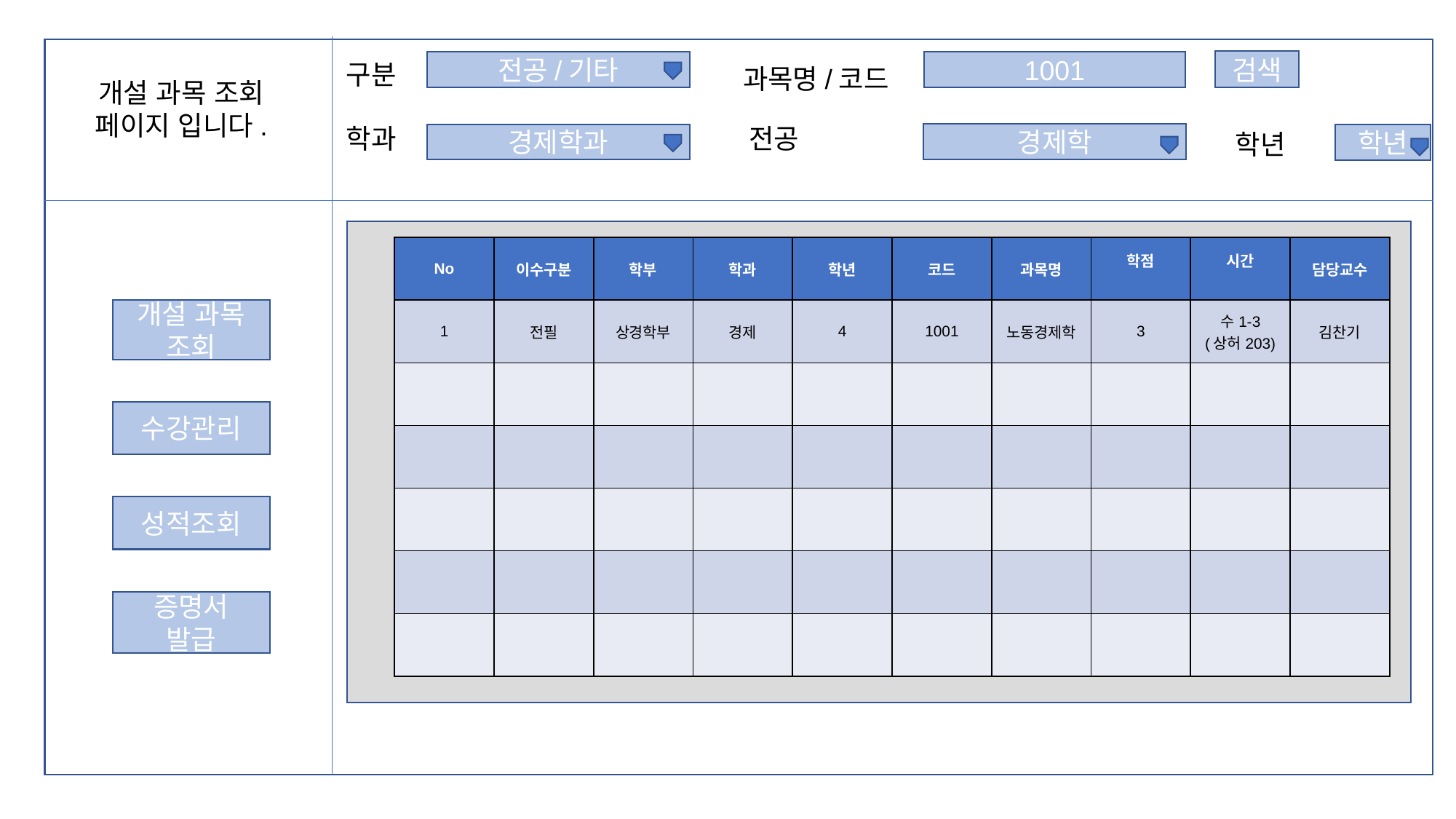

검색
구분
전공/기타
1001
과목명/코드

개설 과목 조회
페이지 입니다.
학과
전공
학년
경제학
경제학과
학년

| No | 이수구분 | 학부 | 학과 | 학년 | 코드 | 과목명 | 학점 | 시간 | 담당교수 |
| --- | --- | --- | --- | --- | --- | --- | --- | --- | --- |
| 1 | 전필 | 상경학부 | 경제 | 4 | 1001 | 노동경제학 | 3 | 수1-3 (상허203) | 김찬기 |
|  |  |  |  |  |  |  |  |  |  |
|  |  |  |  |  |  |  |  |  |  |
|  |  |  |  |  |  |  |  |  |  |
|  |  |  |  |  |  |  |  |  |  |
|  |  |  |  |  |  |  |  |  |  |
개설 과목
조회
수강관리
성적조회
증명서
발급